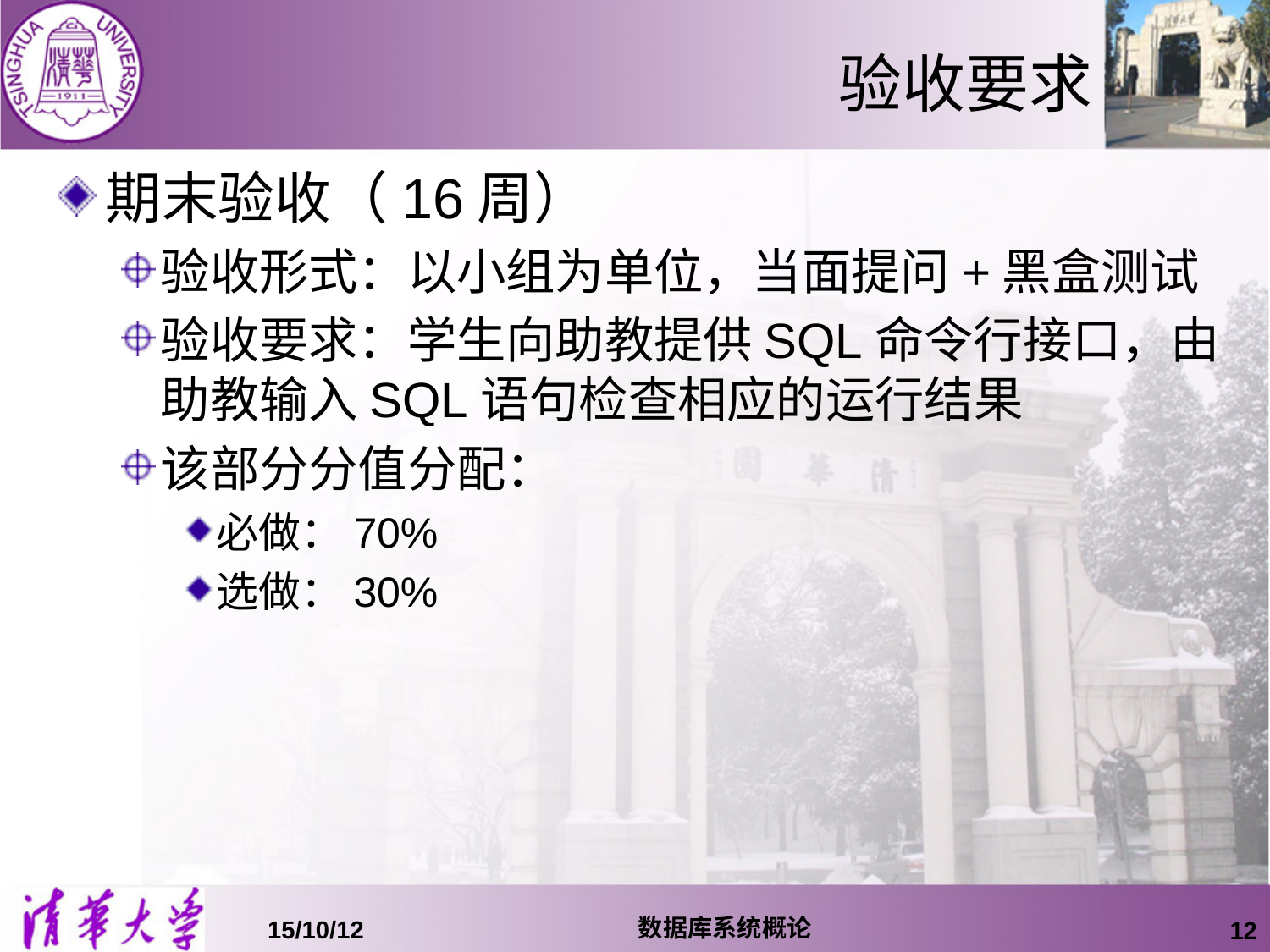

# 验收要求
期末验收（16周）
验收形式：以小组为单位，当面提问+黑盒测试
验收要求：学生向助教提供SQL命令行接口，由助教输入SQL语句检查相应的运行结果
该部分分值分配：
必做：70%
选做：30%
数据库系统概论
15/10/12
12